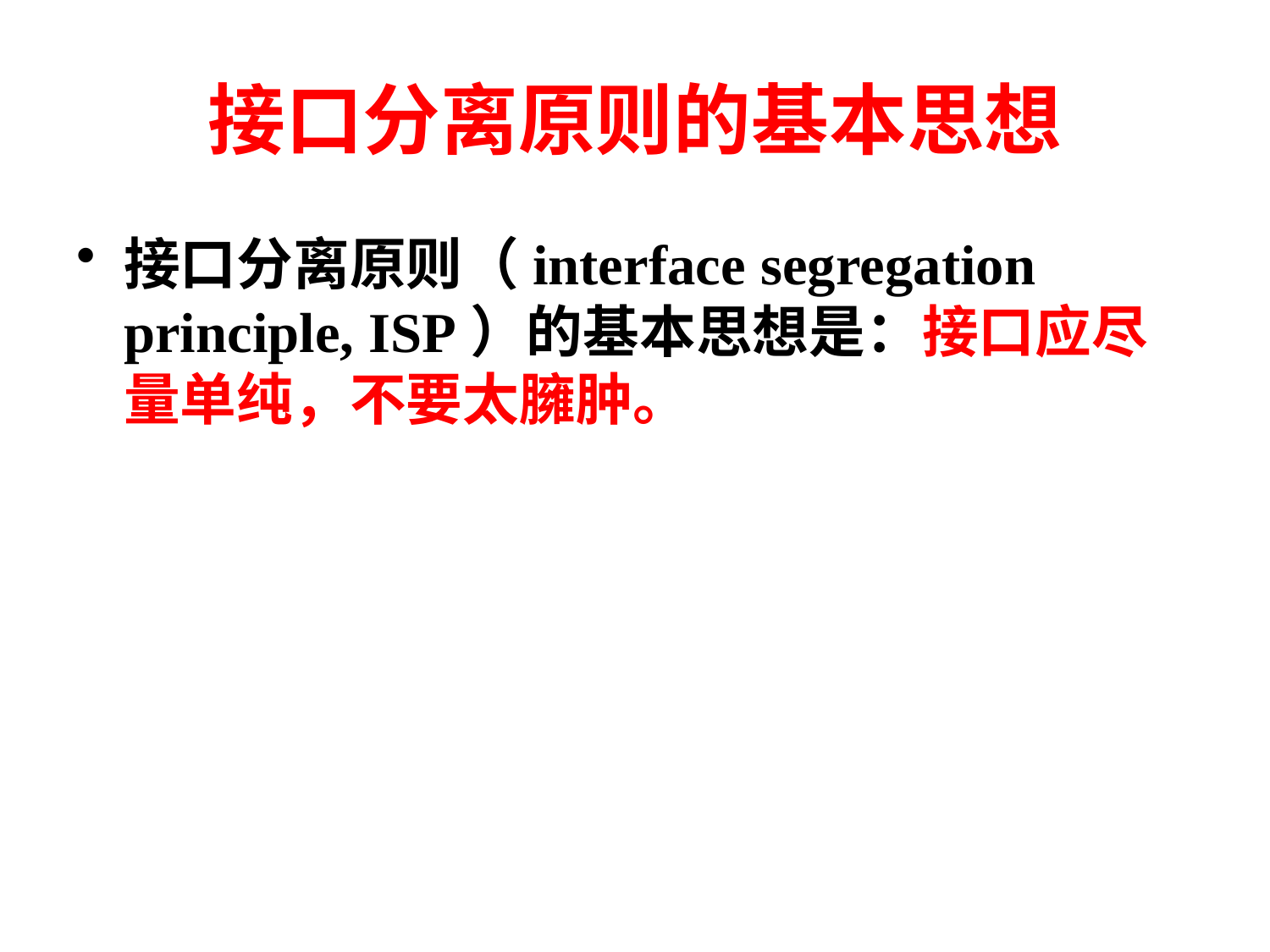

# 接口分离原则的基本思想
接口分离原则（interface segregation principle, ISP）的基本思想是：接口应尽量单纯，不要太臃肿。